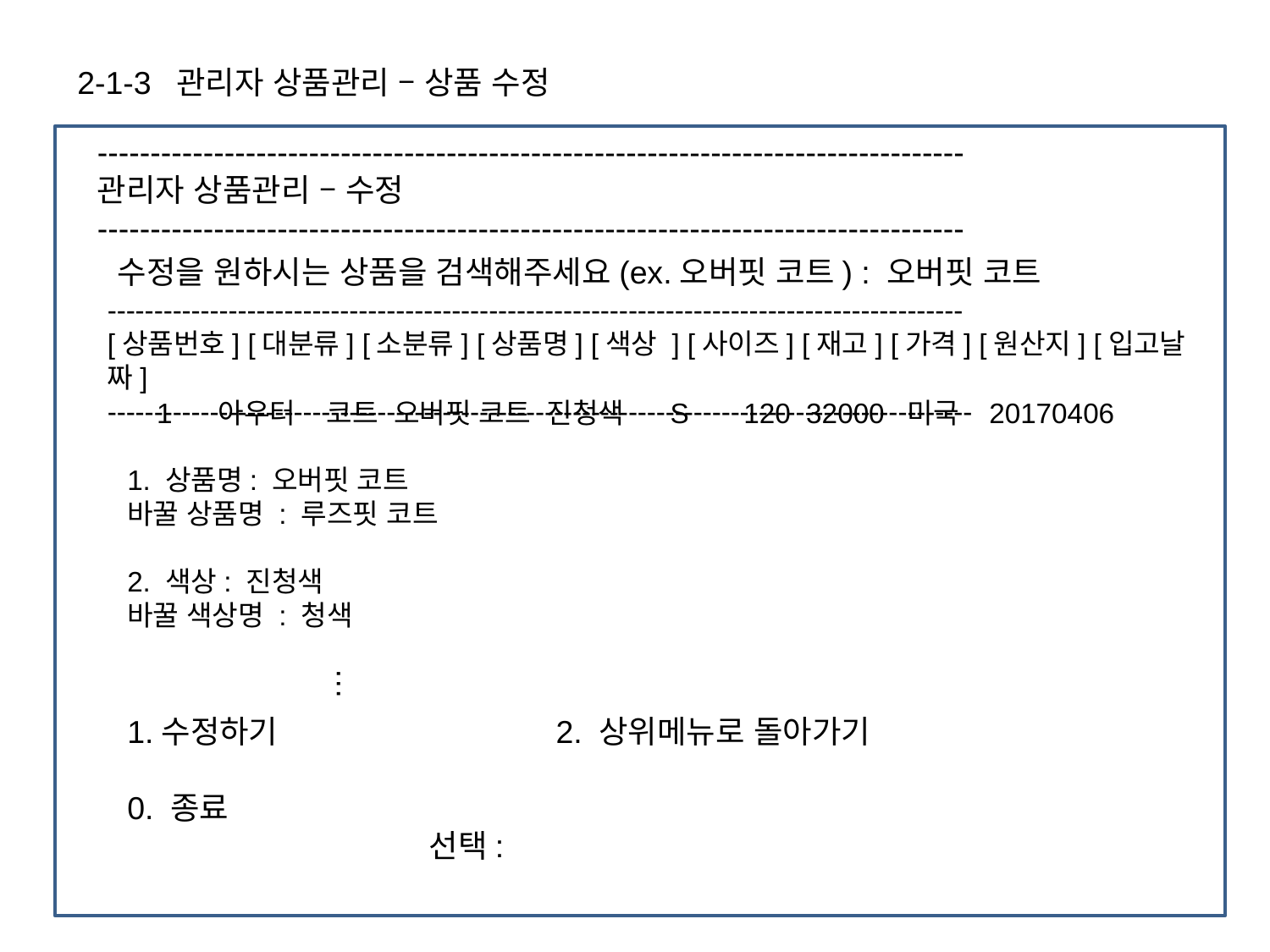

2-1-3  관리자 상품관리 – 상품 수정

----------------------------------------------------------------------------------	                관리자 상품관리 – 수정
----------------------------------------------------------------------------------
수정을 원하시는 상품을 검색해주세요(ex.오버핏 코트) : 오버핏 코트
--------------------------------------------------------------------------------------------
[상품번호] [대분류] [소분류] [상품명] [색상 ] [사이즈] [재고] [가격] [원산지] [입고날짜]
---------------------------------------------------------------------------------------------
     1     아우터    코트  오버핏 코트  진청색     S       120  32000  미국   20170406
1. 상품명: 오버핏 코트
바꿀 상품명 : 루즈핏 코트

2. 색상: 진청색
바꿀 색상명 : 청색
…
1.수정하기			2. 상위메뉴로 돌아가기

0. 종료
			선택: